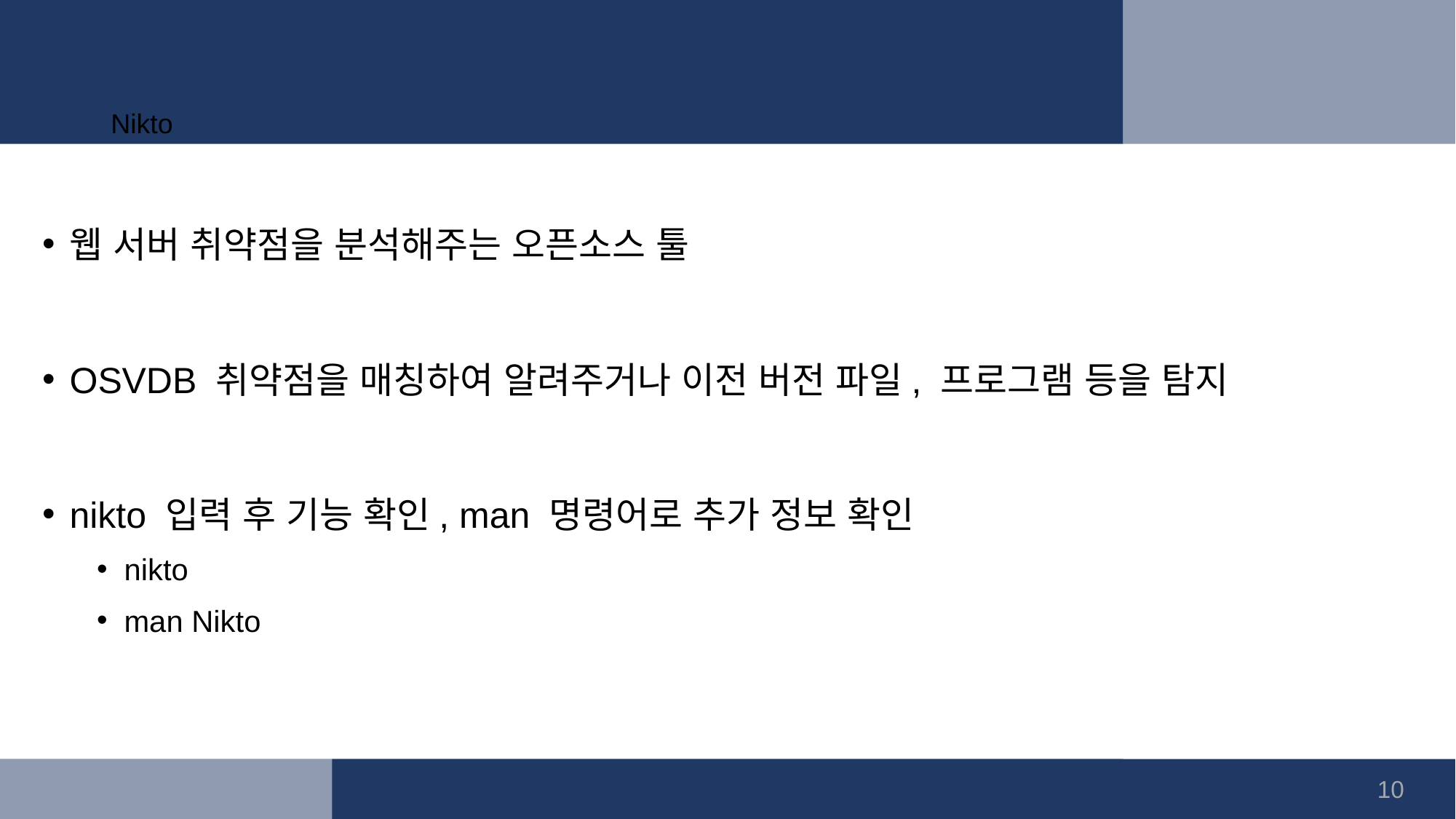

# Nikto
웹 서버 취약점을 분석해주는 오픈소스 툴

OSVDB 취약점을 매칭하여 알려주거나 이전 버전 파일, 프로그램 등을 탐지

nikto 입력 후 기능 확인, man 명령어로 추가 정보 확인
nikto
man Nikto
10